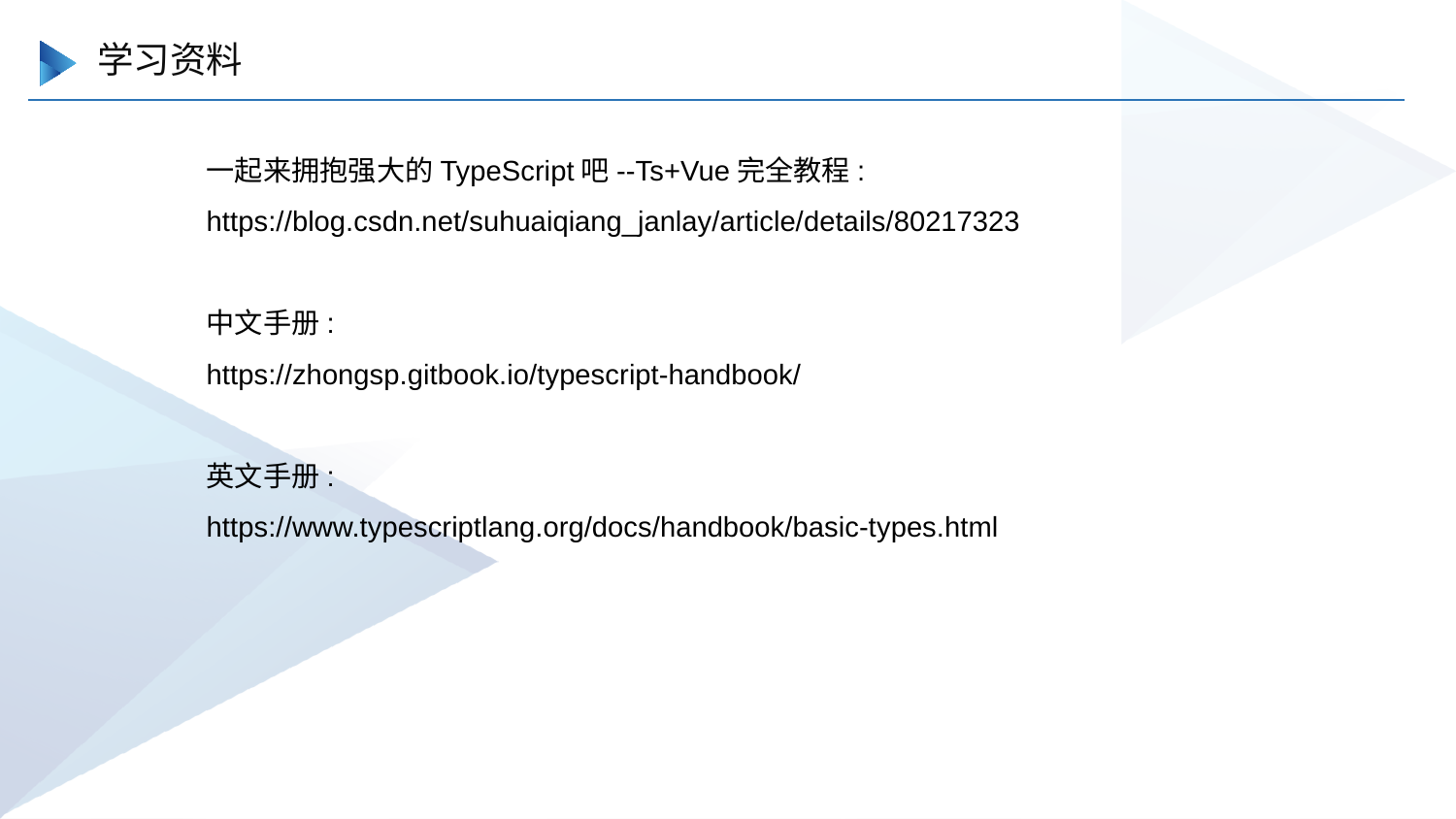

学习资料
    一起来拥抱强大的TypeScript吧--Ts+Vue完全教程:
    https://blog.csdn.net/suhuaiqiang_janlay/article/details/80217323

    中文手册:
    https://zhongsp.gitbook.io/typescript-handbook/

    英文手册:
    https://www.typescriptlang.org/docs/handbook/basic-types.html